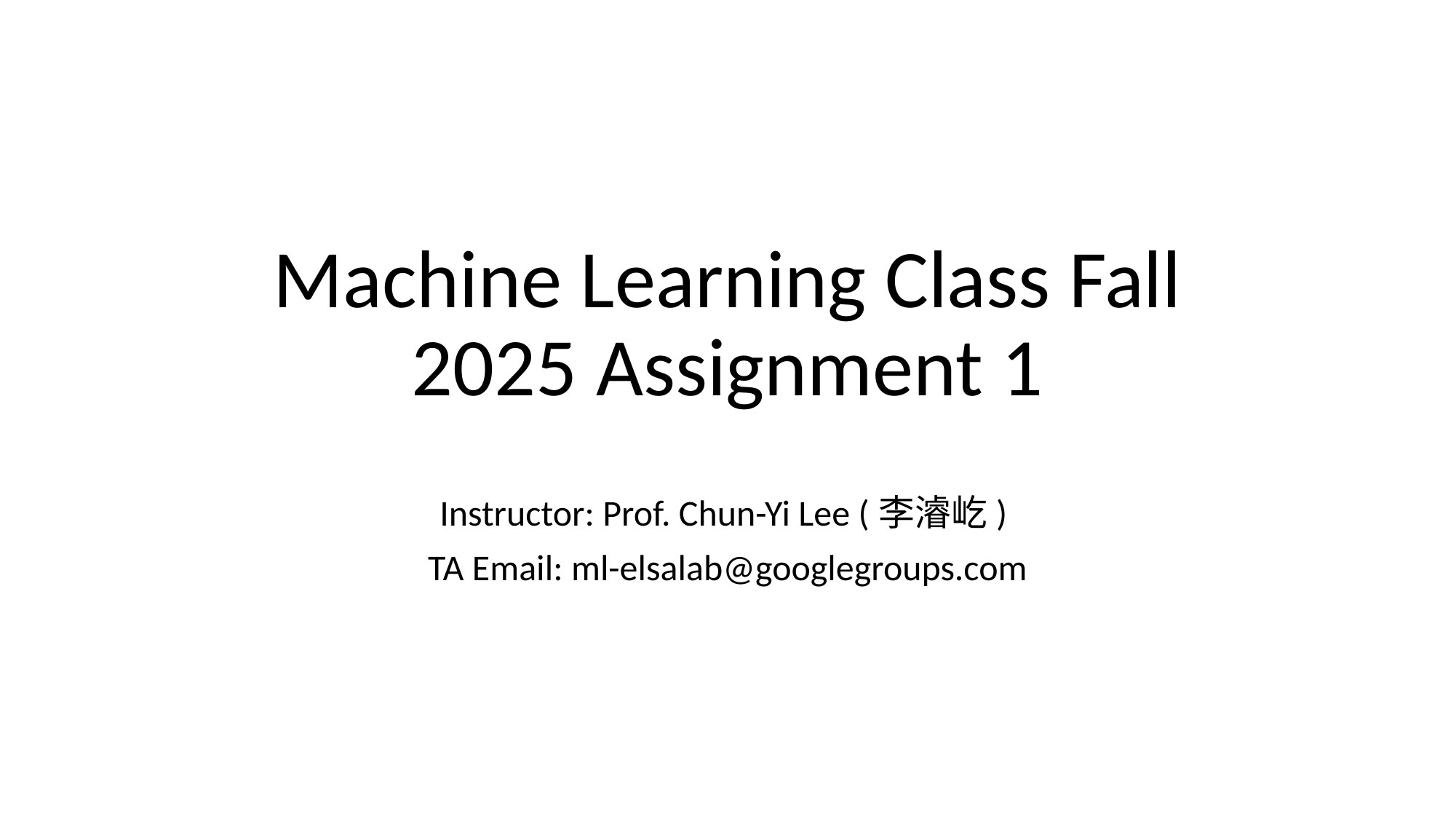

# Machine Learning Class Fall 2025 Assignment 1

Instructor: Prof. Chun-Yi Lee (李濬屹)
TA Email: ml-elsalab@googlegroups.com